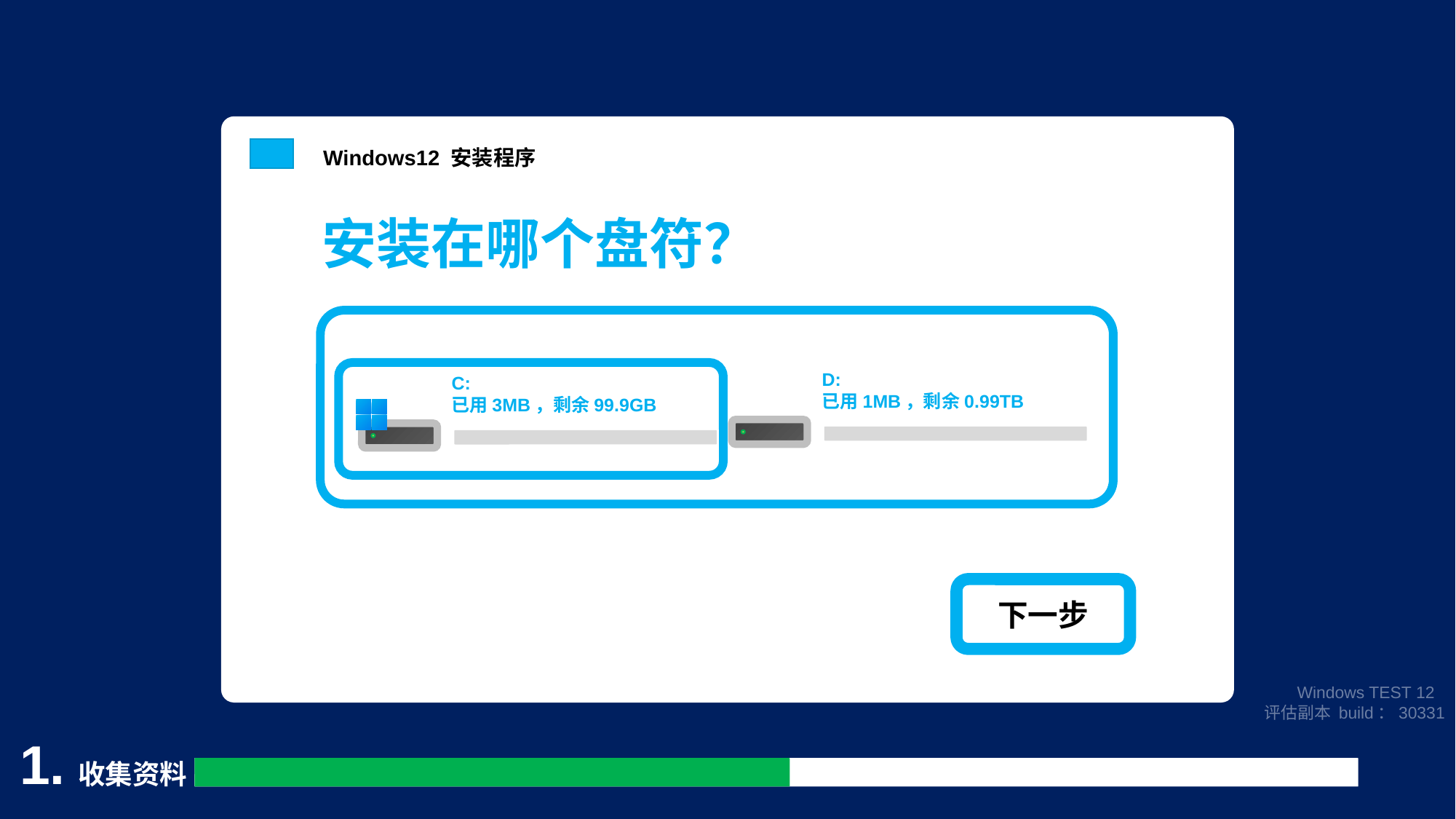

Windows12 安装程序
安装在哪个盘符？

D:
已用1MB，剩余0.99TB

C:
已用3MB，剩余99.9GB

下一步
       Windows TEST 12
评估副本 build：30331
1.收集资料